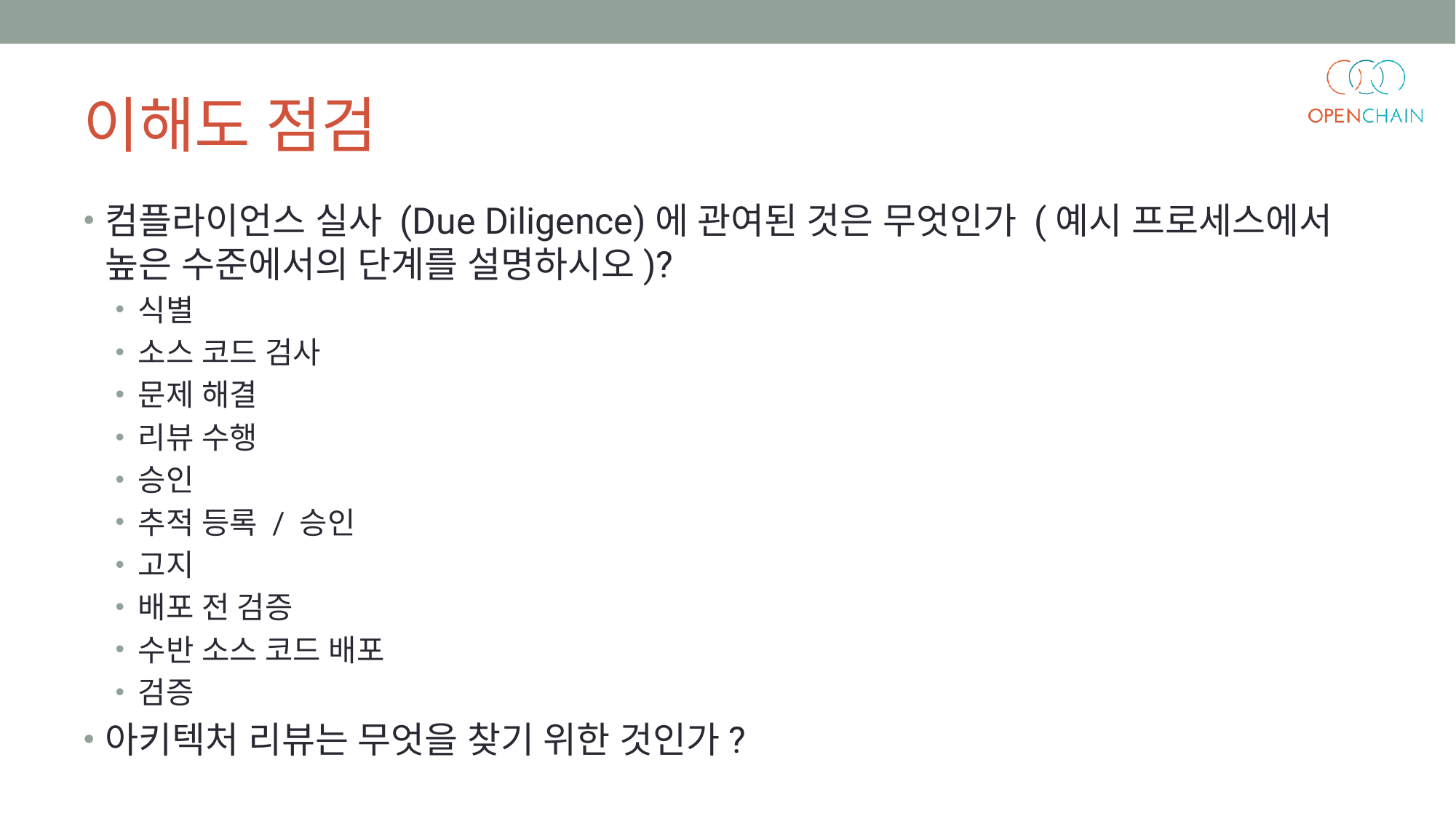

# 이해도 점검
컴플라이언스 실사 (Due Diligence)에 관여된 것은 무엇인가 (예시 프로세스에서 높은 수준에서의 단계를 설명하시오)?
식별
소스 코드 검사
문제 해결
리뷰 수행
승인
추적 등록 / 승인
고지
배포 전 검증
수반 소스 코드 배포
검증
아키텍처 리뷰는 무엇을 찾기 위한 것인가?